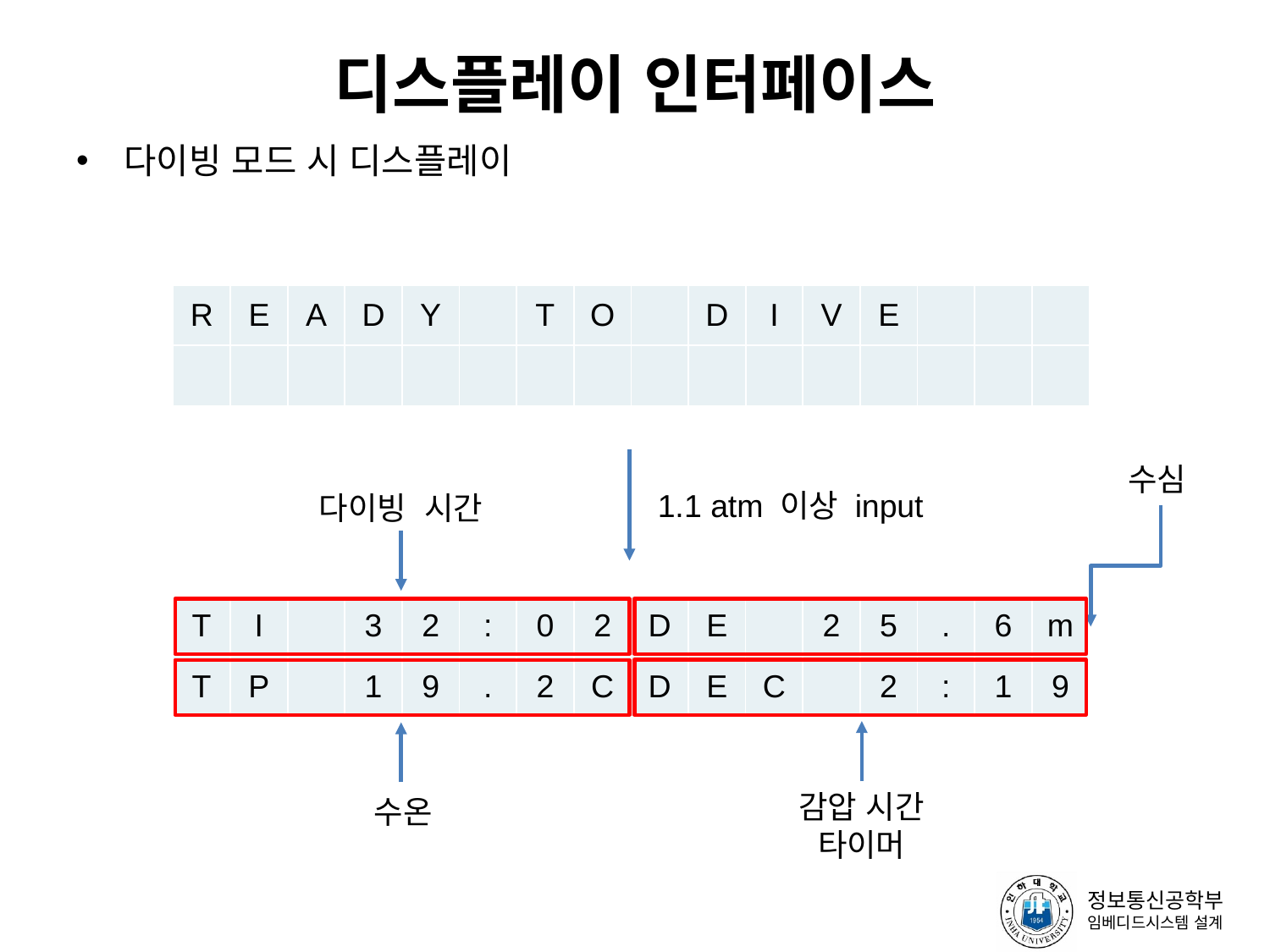

# 디스플레이 인터페이스
다이빙 모드 시 디스플레이
| R | E | A | D | Y |  | T | O |  | D | I | V | E |  |  |  |
| --- | --- | --- | --- | --- | --- | --- | --- | --- | --- | --- | --- | --- | --- | --- | --- |
|  |  |  |  |  |  |  |  |  |  |  |  |  |  |  |  |
수심
1.1 atm 이상 input
다이빙  시간
| T | I |  | 3 | 2 | : | 0 | 2 | D | E |  | 2 | 5 | . | 6 | m |
| --- | --- | --- | --- | --- | --- | --- | --- | --- | --- | --- | --- | --- | --- | --- | --- |
| T | P |  | 1 | 9 | . | 2 | C | D | E | C |  | 2 | : | 1 | 9 |

감압 시간 타이머
수온